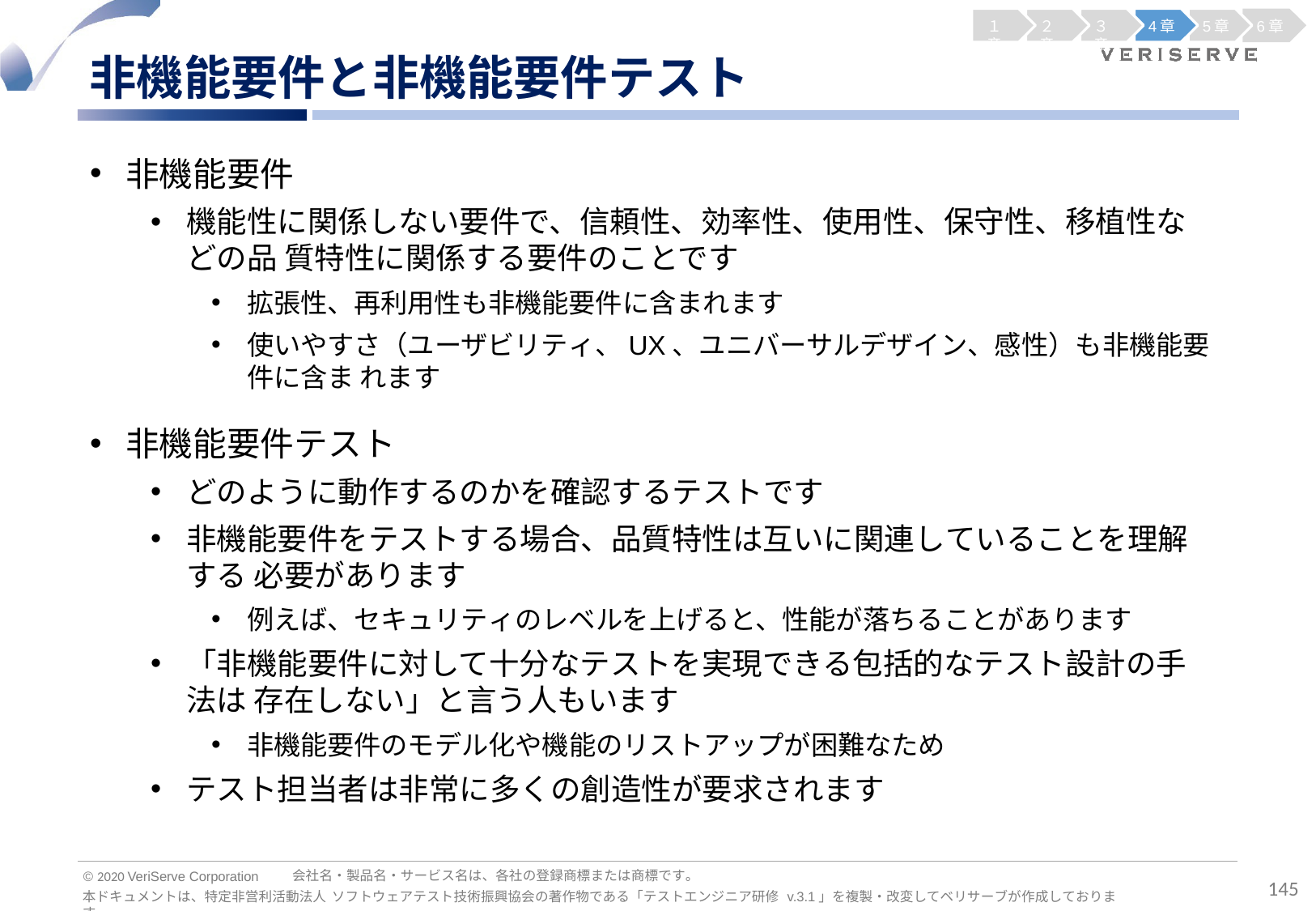

１章
２章
３章
4章
5章
6章
非機能要件と非機能要件テスト

非機能要件
機能性に関係しない要件で、信頼性、効率性、使用性、保守性、移植性などの品 質特性に関係する要件のことです
拡張性、再利用性も非機能要件に含まれます
使いやすさ（ユーザビリティ、UX、ユニバーサルデザイン、感性）も非機能要件に含ま れます

非機能要件テスト
どのように動作するのかを確認するテストです
非機能要件をテストする場合、品質特性は互いに関連していることを理解する 必要があります
例えば、セキュリティのレベルを上げると、性能が落ちることがあります
「非機能要件に対して十分なテストを実現できる包括的なテスト設計の手法は 存在しない」と言う人もいます
非機能要件のモデル化や機能のリストアップが困難なため
テスト担当者は非常に多くの創造性が要求されます
会社名・製品名・サービス名は、各社の登録商標または商標です。
© 2020 VeriServe Corporation
145
本ドキュメントは、特定非営利活動法人 ソフトウェアテスト技術振興協会の著作物である「テストエンジニア研修 v.3.1」を複製・改変してベリサーブが作成しております。